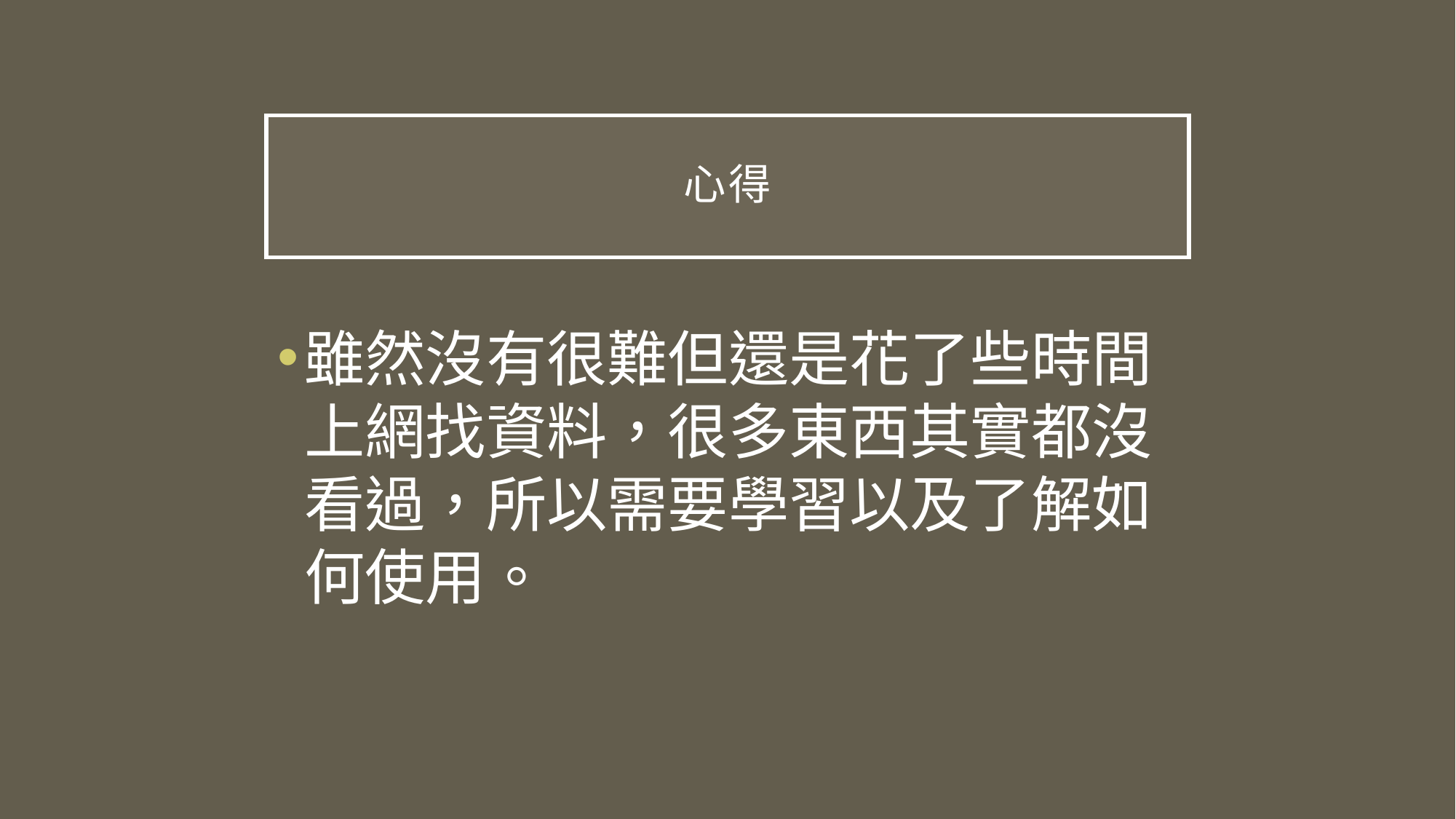

# 心得
雖然沒有很難但還是花了些時間上網找資料，很多東西其實都沒看過，所以需要學習以及了解如何使用。